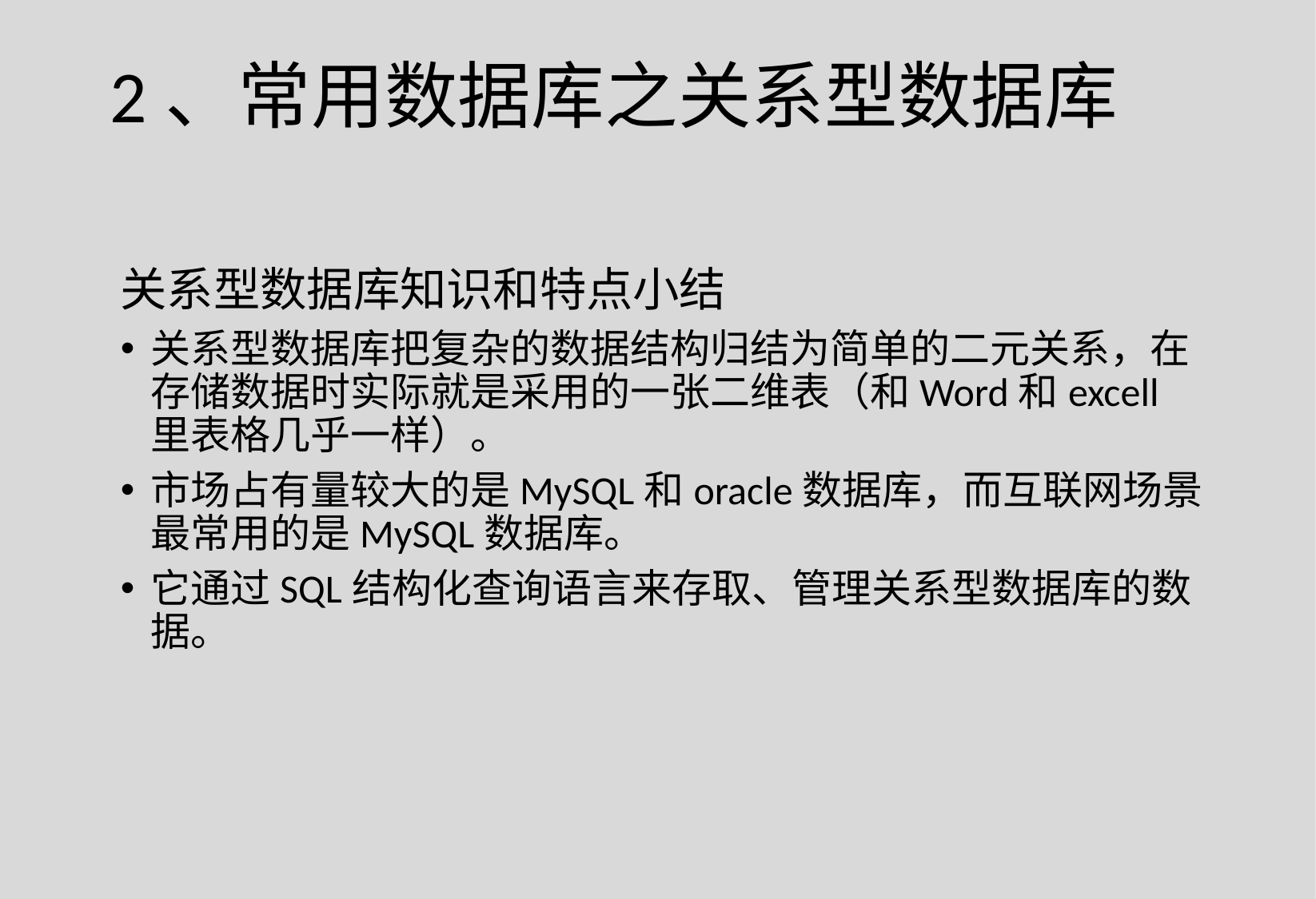

2、常用数据库之关系型数据库
关系型数据库知识和特点小结
关系型数据库把复杂的数据结构归结为简单的二元关系，在存储数据时实际就是采用的一张二维表（和Word和excell里表格几乎一样）。
市场占有量较大的是MySQL和oracle数据库，而互联网场景最常用的是MySQL数据库。
它通过SQL结构化查询语言来存取、管理关系型数据库的数据。